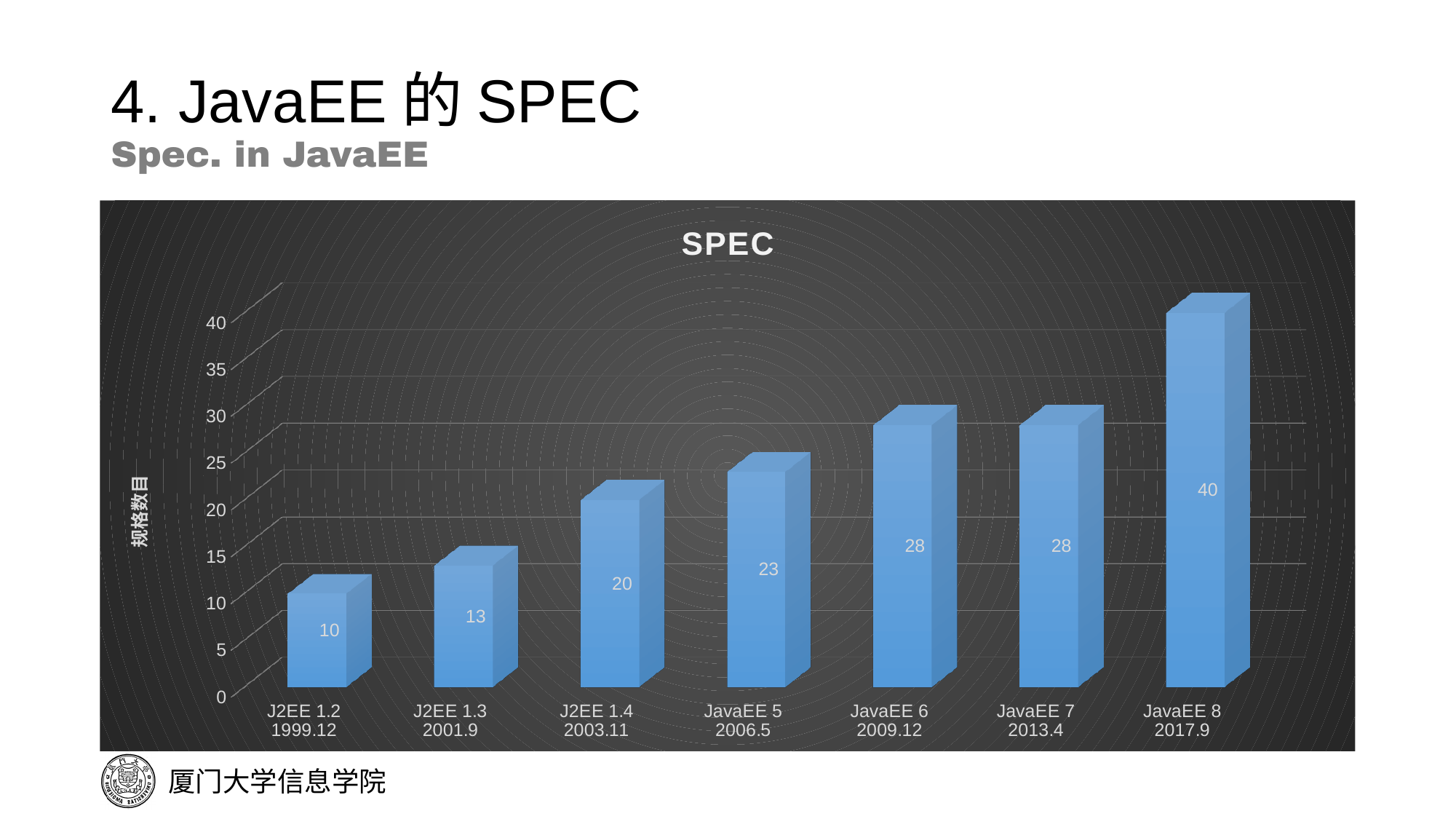

# 4. JavaEE的SPEC Spec. in JavaEE

[unsupported chart]

延时符